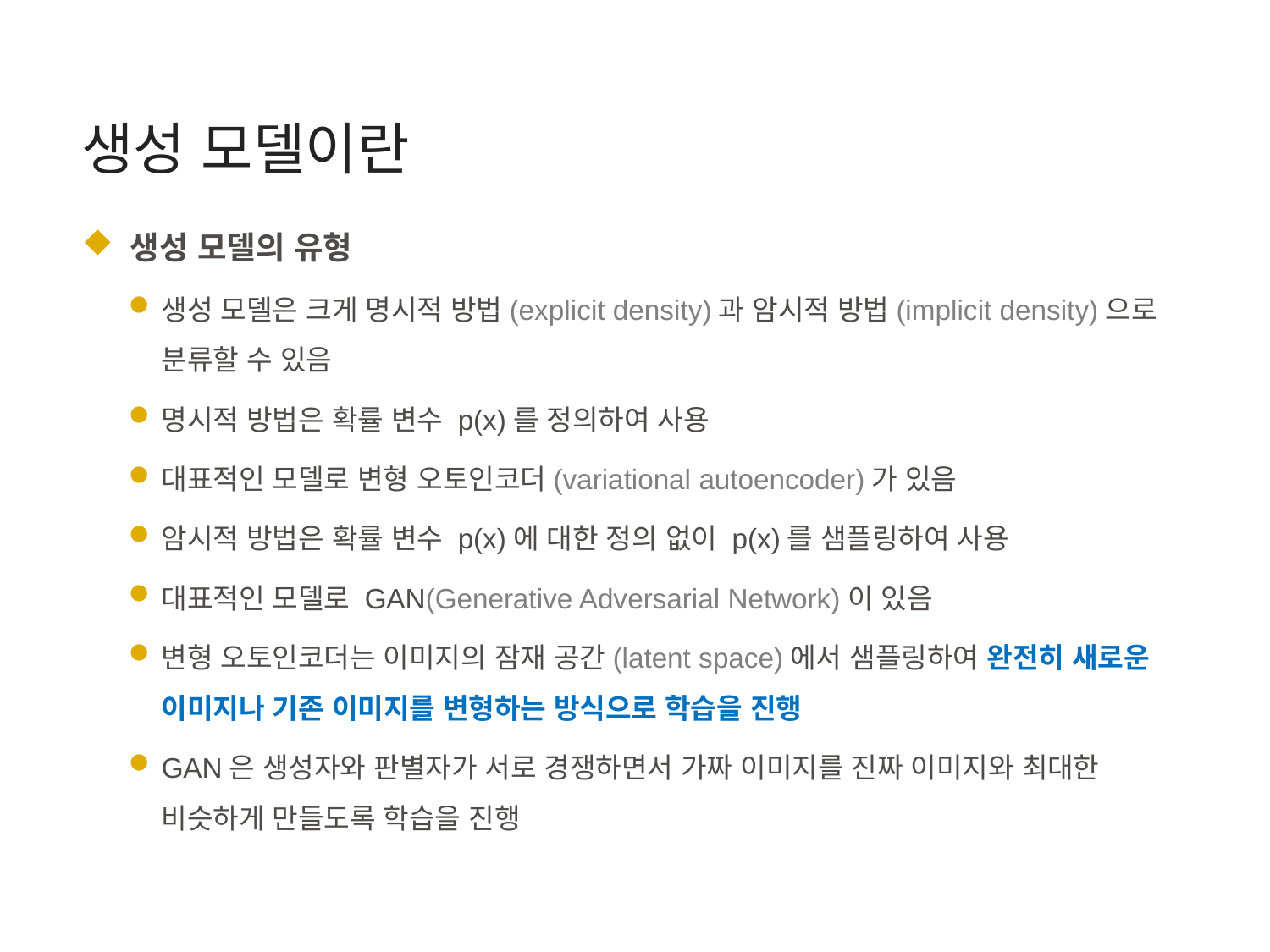

생성 모델이란
 생성 모델의 유형
생성 모델은 크게 명시적 방법(explicit density)과 암시적 방법(implicit density)으로 분류할 수 있음
명시적 방법은 확률 변수 p(x)를 정의하여 사용
대표적인 모델로 변형 오토인코더(variational autoencoder)가 있음
암시적 방법은 확률 변수 p(x)에 대한 정의 없이 p(x)를 샘플링하여 사용
대표적인 모델로 GAN(Generative Adversarial Network)이 있음
변형 오토인코더는 이미지의 잠재 공간(latent space)에서 샘플링하여 완전히 새로운 이미지나 기존 이미지를 변형하는 방식으로 학습을 진행
GAN은 생성자와 판별자가 서로 경쟁하면서 가짜 이미지를 진짜 이미지와 최대한 비슷하게 만들도록 학습을 진행